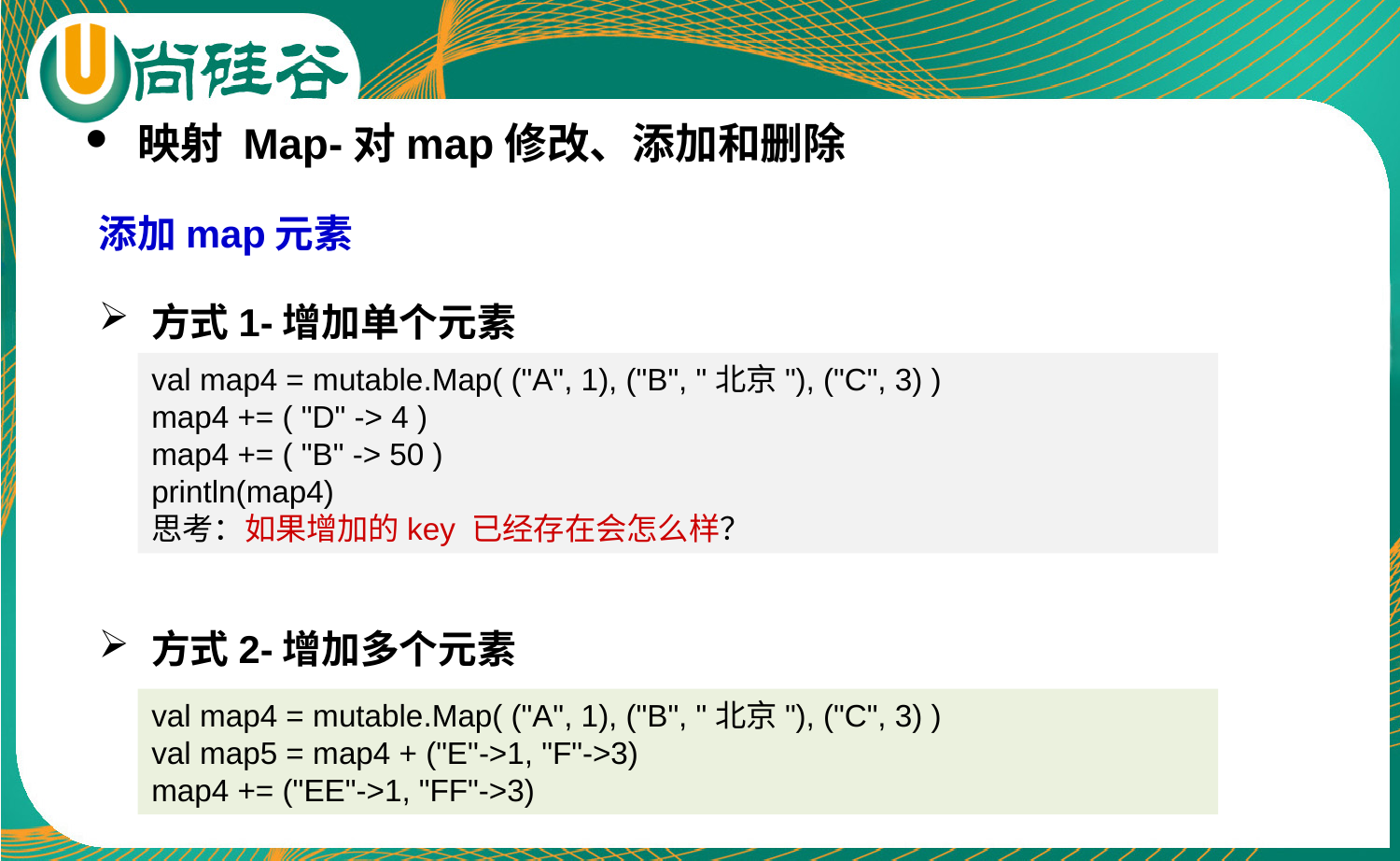

映射 Map-对map修改、添加和删除

添加map元素

方式1-增加单个元素

方式2-增加多个元素

val map4 = mutable.Map( ("A", 1), ("B", "北京"), ("C", 3) )
map4 += ( "D" -> 4 )
map4 += ( "B" -> 50 )
println(map4)
思考：如果增加的key 已经存在会怎么样？
val map4 = mutable.Map( ("A", 1), ("B", "北京"), ("C", 3) )
val map5 = map4 + ("E"->1, "F"->3)
map4 += ("EE"->1, "FF"->3)